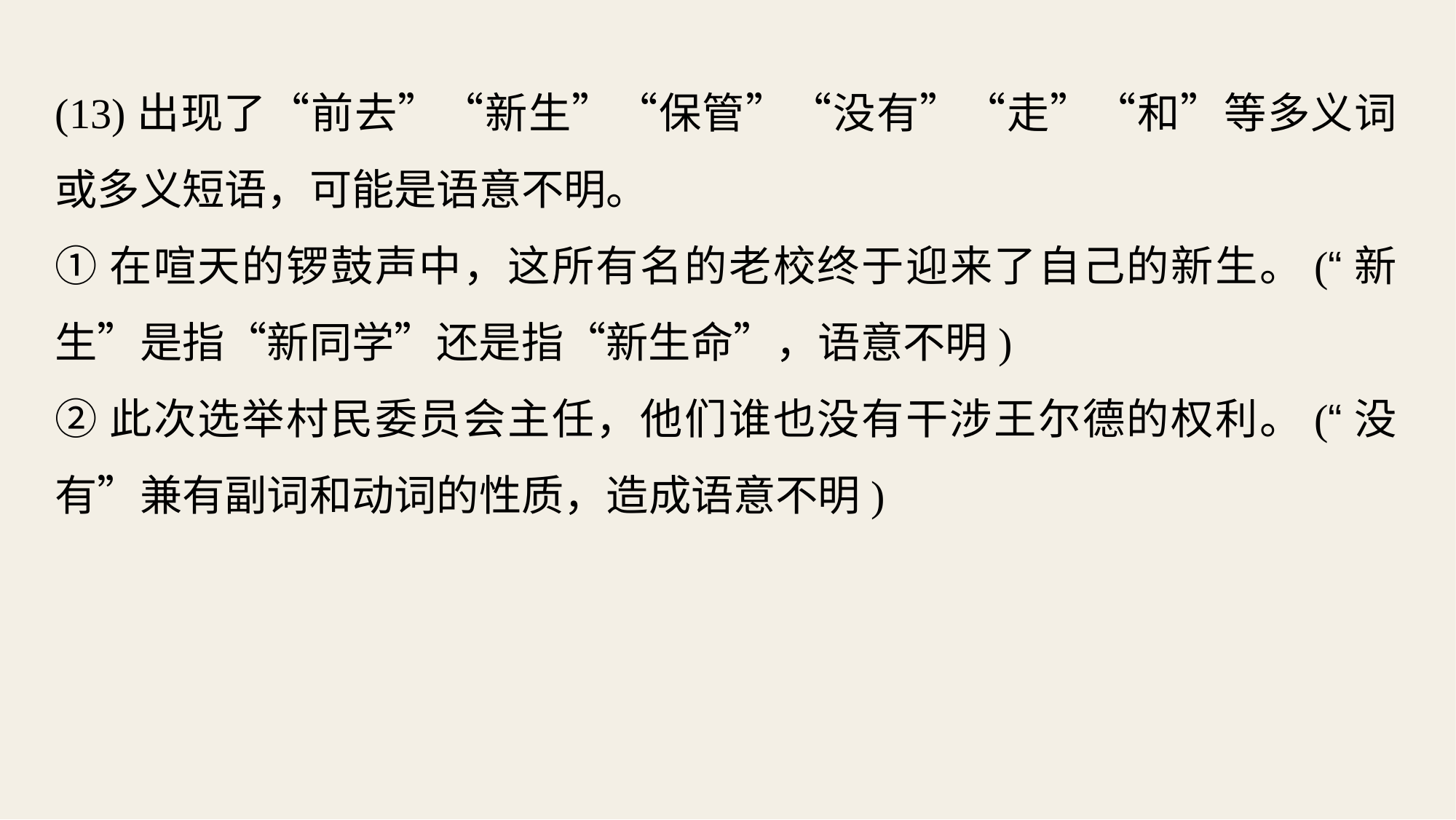

(13)出现了“前去”“新生”“保管”“没有”“走”“和”等多义词或多义短语，可能是语意不明。
①在喧天的锣鼓声中，这所有名的老校终于迎来了自己的新生。(“新生”是指“新同学”还是指“新生命”，语意不明)
②此次选举村民委员会主任，他们谁也没有干涉王尔德的权利。(“没有”兼有副词和动词的性质，造成语意不明)